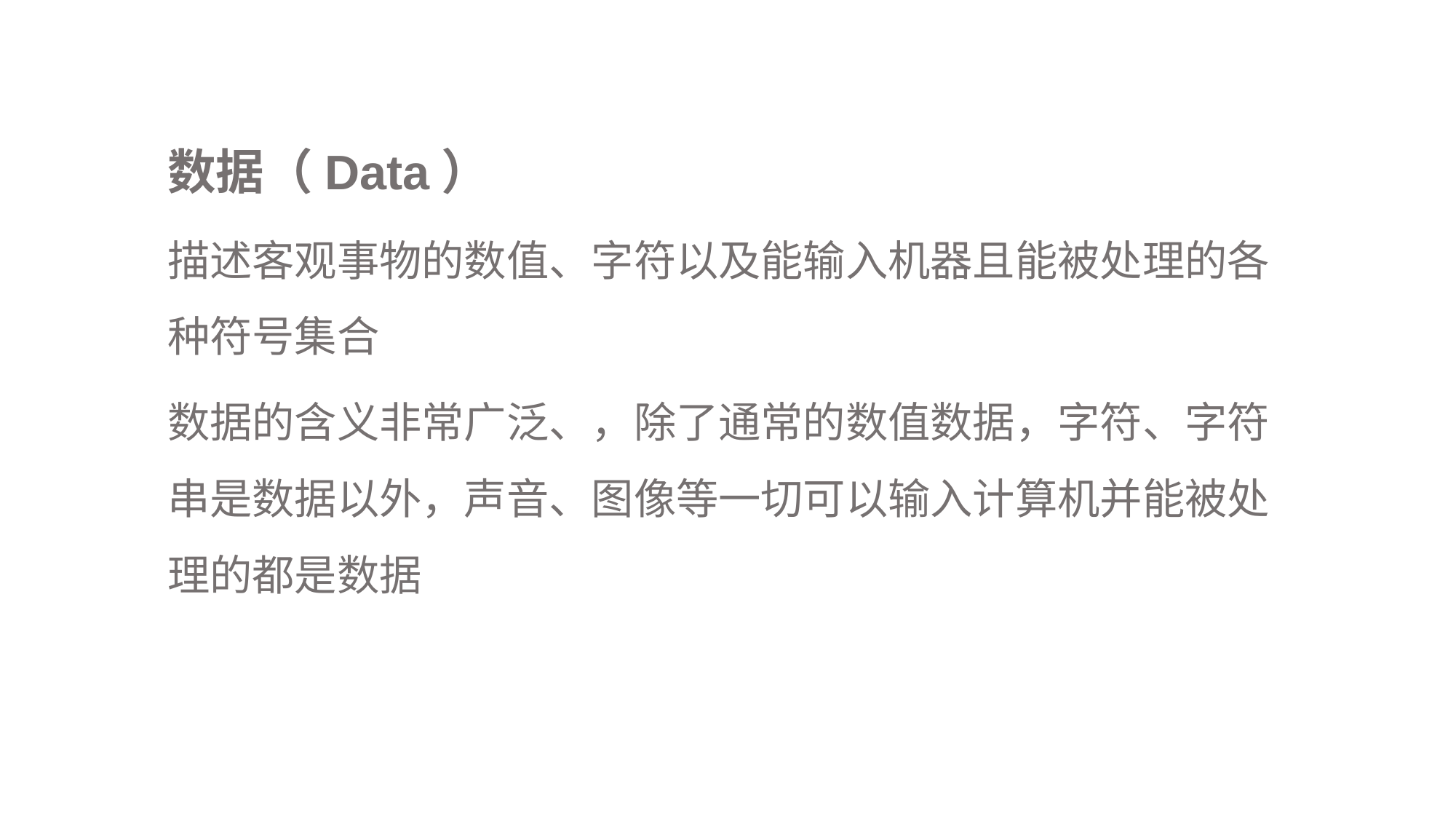

数据（Data）
描述客观事物的数值、字符以及能输入机器且能被处理的各种符号集合
数据的含义非常广泛、，除了通常的数值数据，字符、字符串是数据以外，声音、图像等一切可以输入计算机并能被处理的都是数据